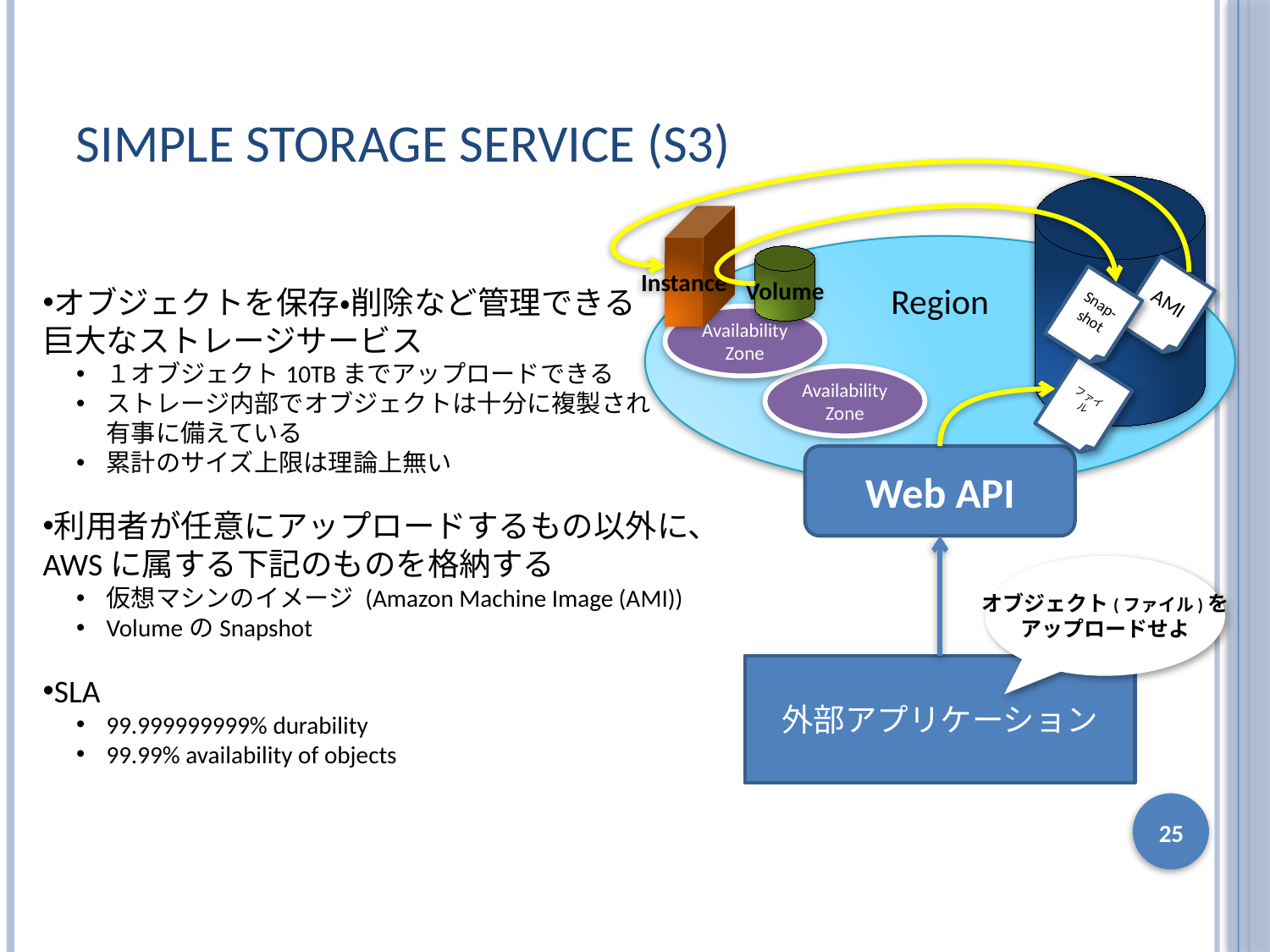

# Simple Storage Service (S3)

Instance
Region
Volume
AMI
オブジェクトを保存・削除など管理できる
巨大なストレージサービス
１オブジェクト10TBまでアップロードできる
ストレージ内部でオブジェクトは十分に複製され
有事に備えている
累計のサイズ上限は理論上無い

利用者が任意にアップロードするもの以外に、
AWSに属する下記のものを格納する
仮想マシンのイメージ (Amazon Machine Image (AMI))
VolumeのSnapshot

SLA
99.999999999% durability
99.99% availability of objects
Snap-shot
Availability Zone
Availability Zone
ファイル
Web API
オブジェクト(ファイル)を
アップロードせよ
外部アプリケーション
25